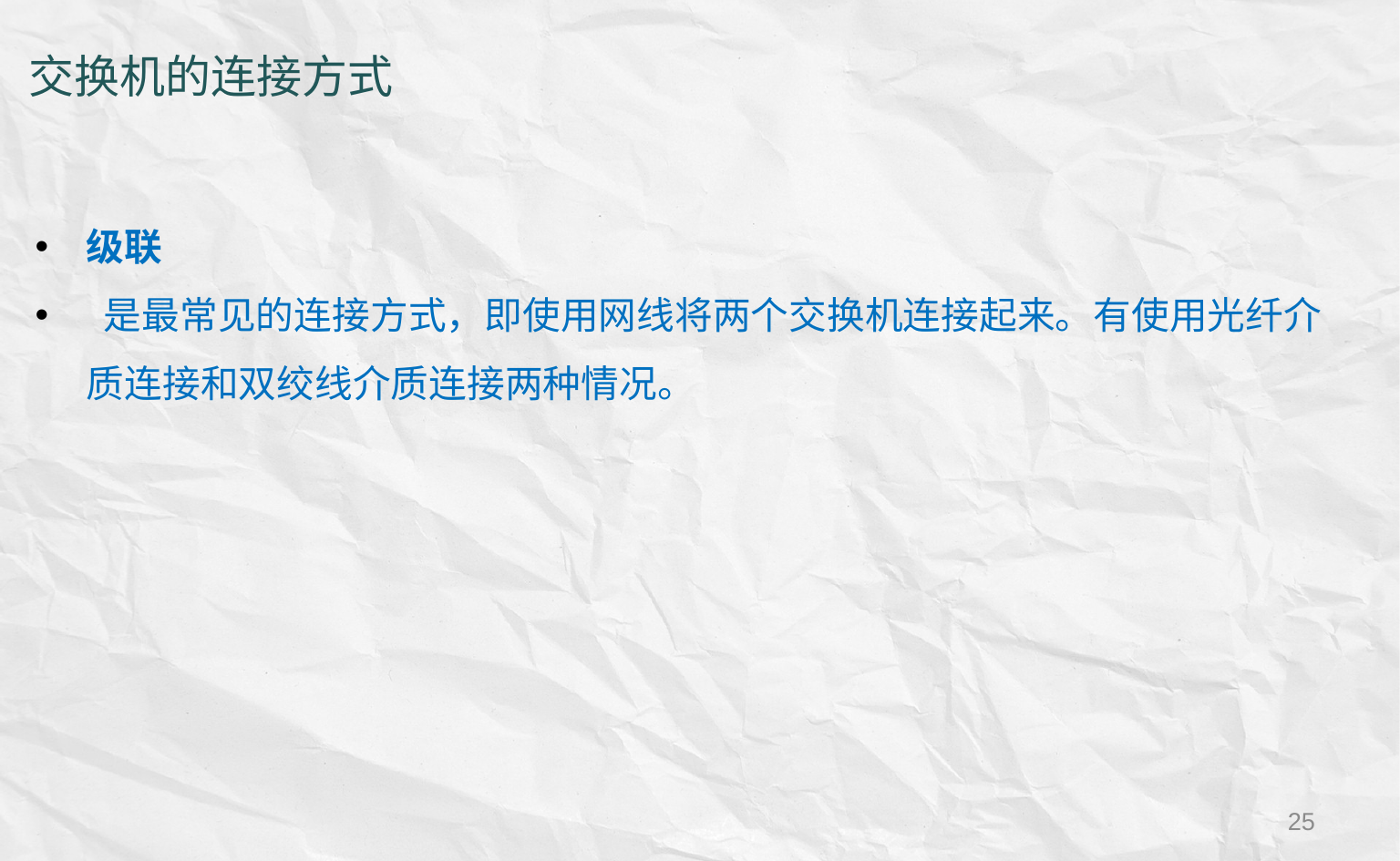

交换机的连接方式
级联
 是最常见的连接方式，即使用网线将两个交换机连接起来。有使用光纤介质连接和双绞线介质连接两种情况。

 25